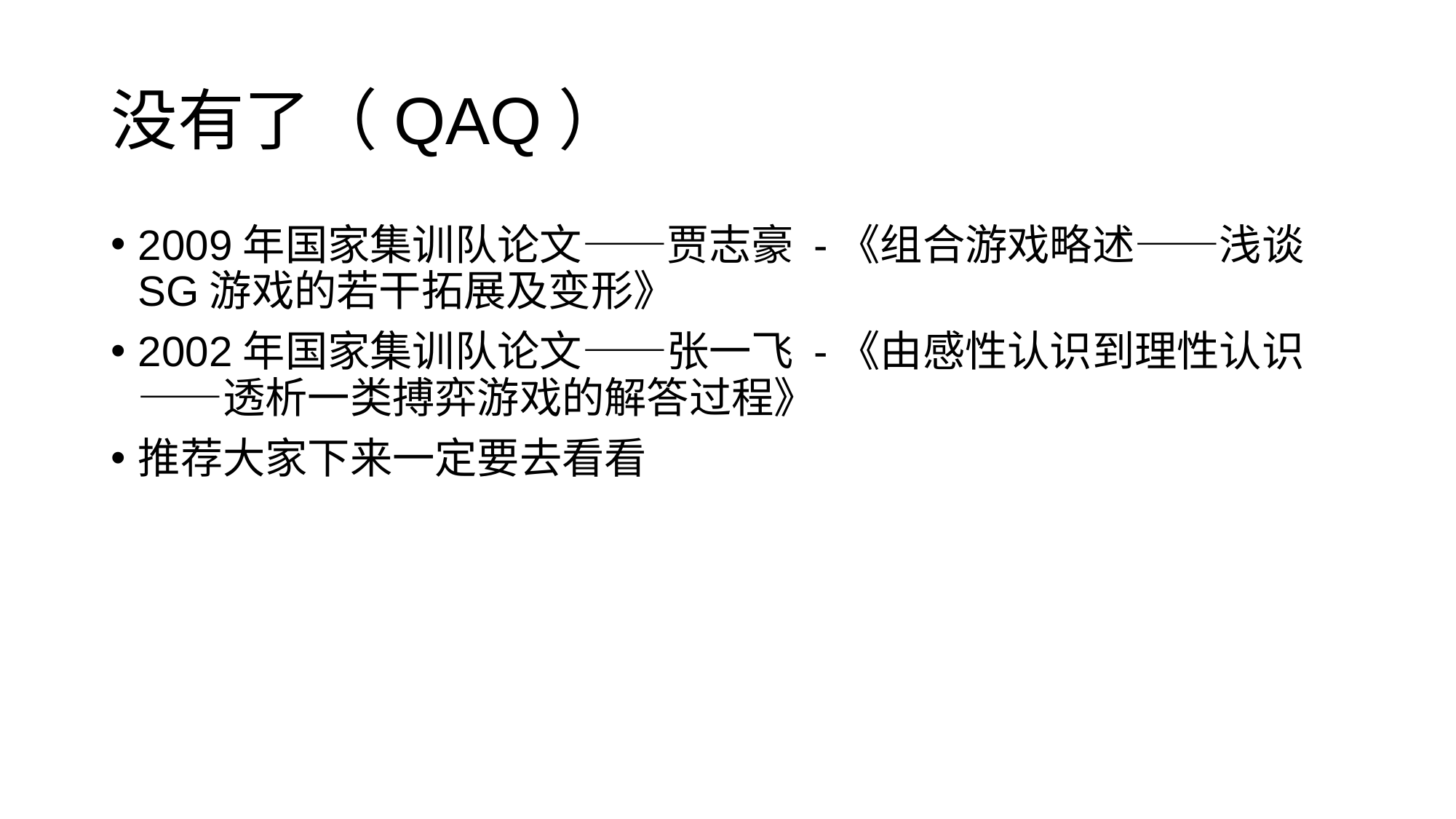

# 没有了（QAQ）
2009年国家集训队论文——贾志豪 -《组合游戏略述——浅谈SG游戏的若干拓展及变形》
2002年国家集训队论文——张一飞 -《由感性认识到理性认识——透析一类搏弈游戏的解答过程》
推荐大家下来一定要去看看